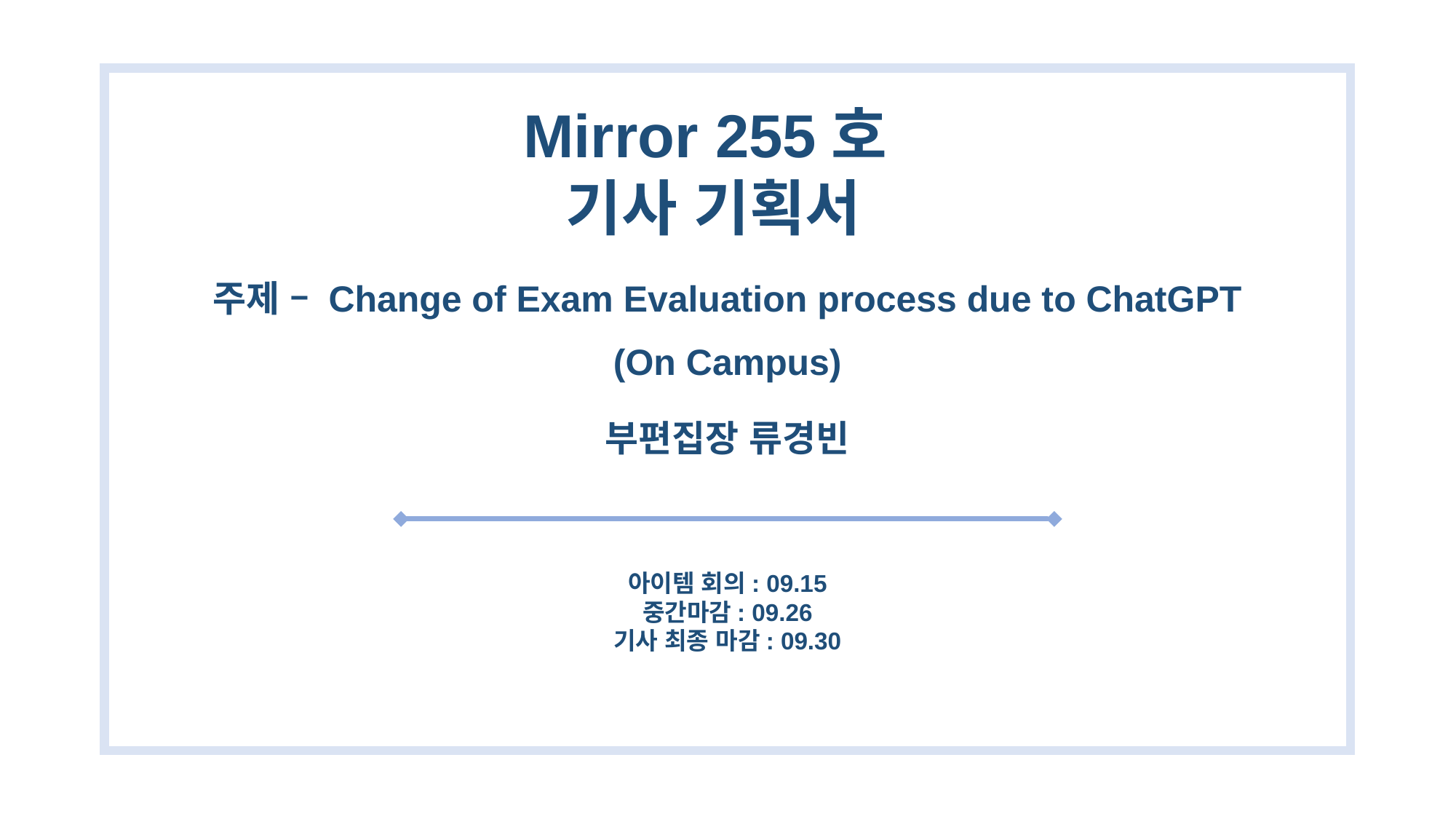

Mirror 255호
기사 기획서
주제 – Change of Exam Evaluation process due to ChatGPT
(On Campus)
부편집장 류경빈
아이템 회의: 09.15
중간마감: 09.26
기사 최종 마감: 09.30